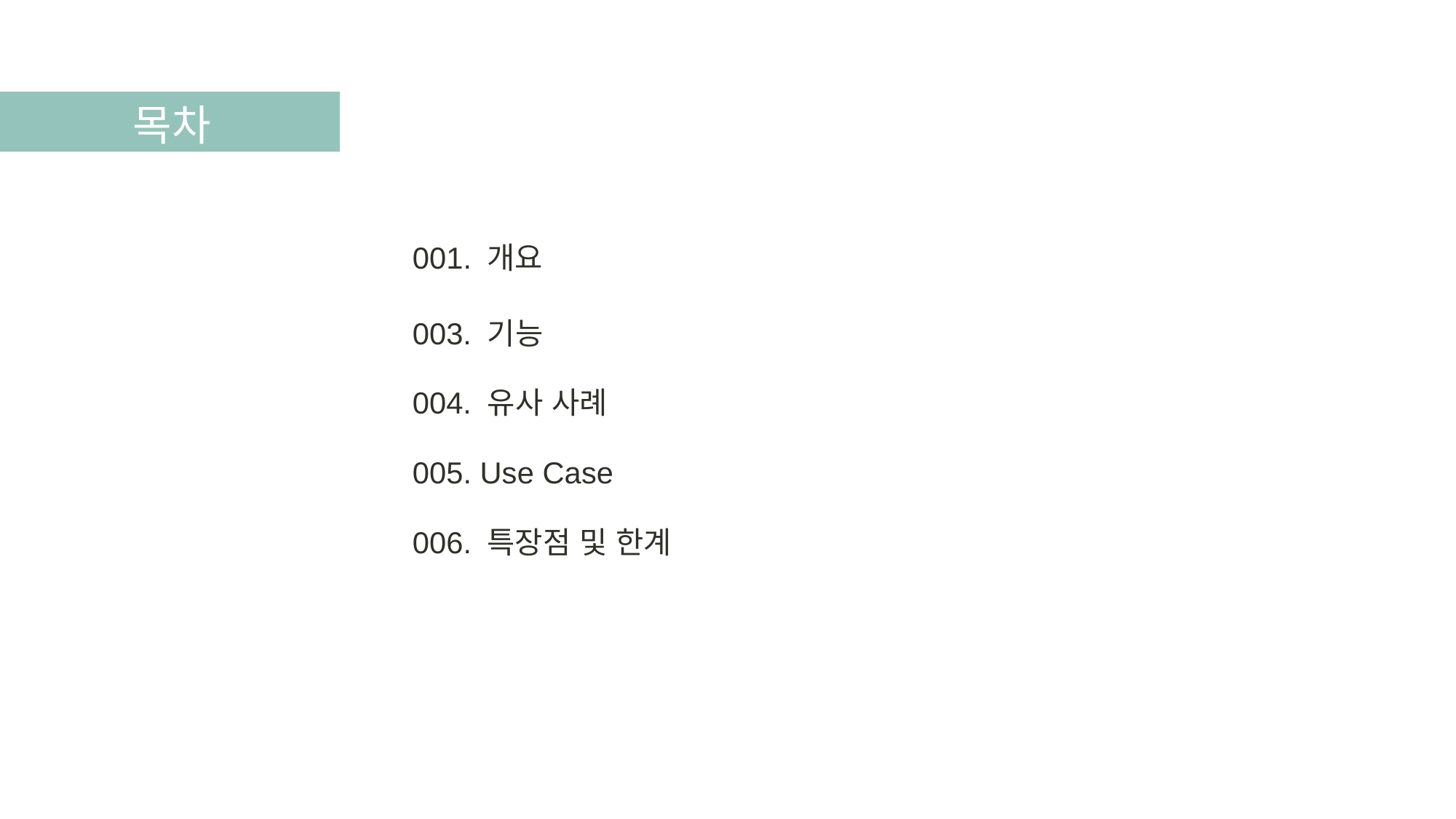

목차
001. 개요
003. 기능
004. 유사 사례
005. Use Case
006. 특장점 및 한계